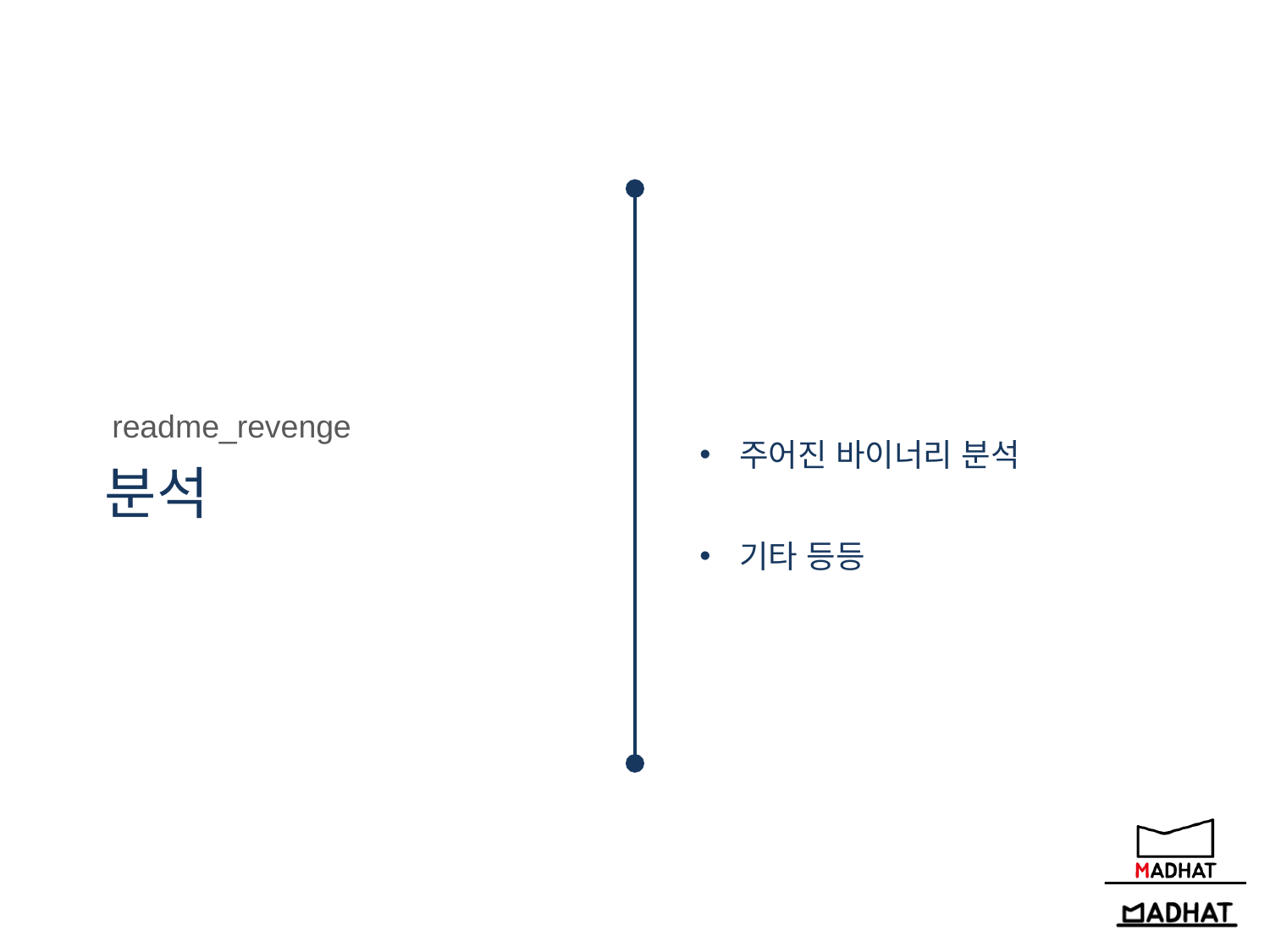

주어진 바이너리 분석
기타 등등
readme_revenge
분석